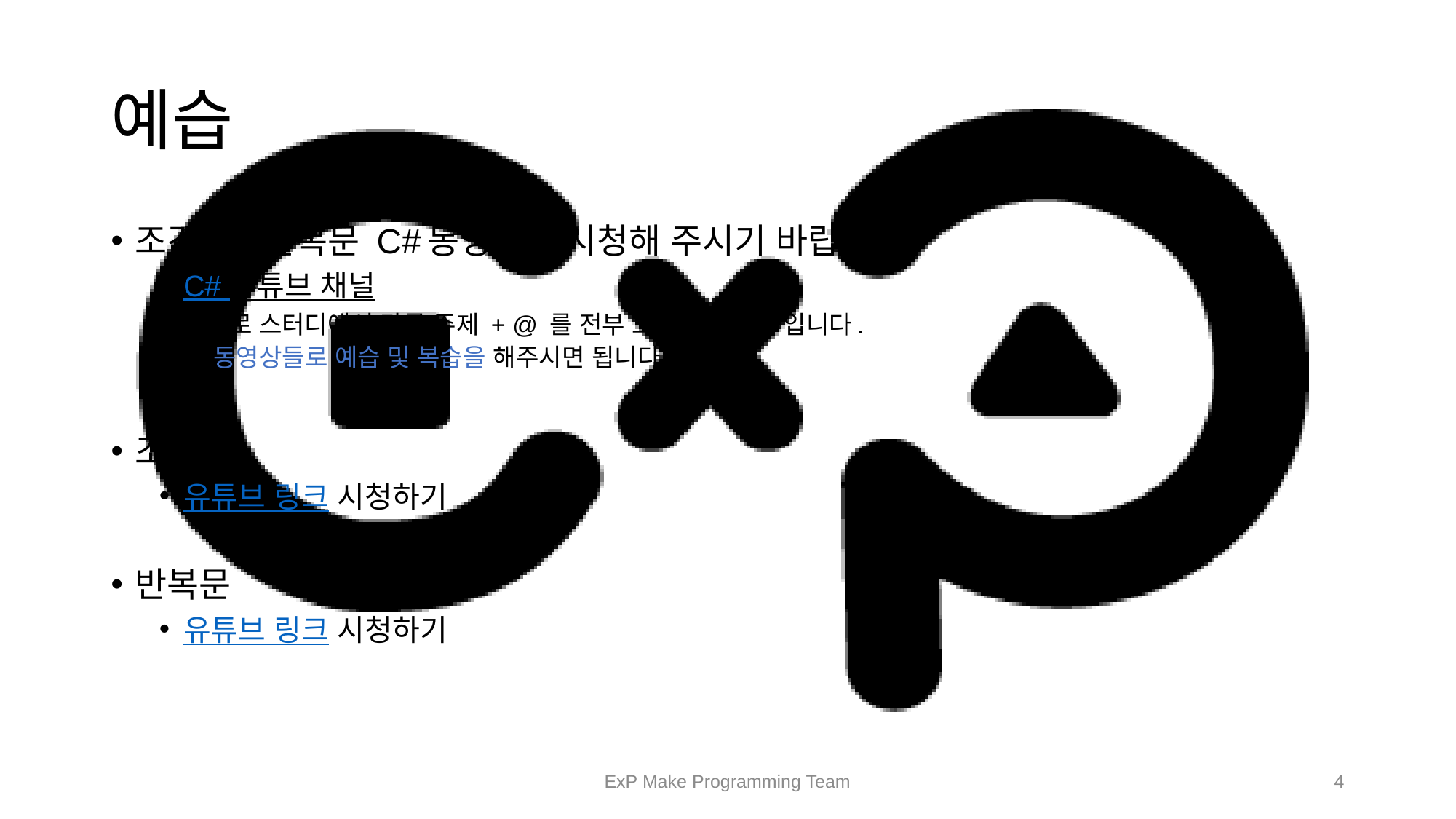

# 예습
조건문, 반복문 C#동영상을 시청해 주시기 바랍니다!
C# 유튜브 채널
앞으로 스터디에서 다룰 주제 + @ 를 전부 모아놓은 채널 입니다.
이 동영상들로 예습 및 복습을 해주시면 됩니다!.

조건문
유튜브 링크 시청하기

반복문
유튜브 링크 시청하기

ExP Make Programming Team
4